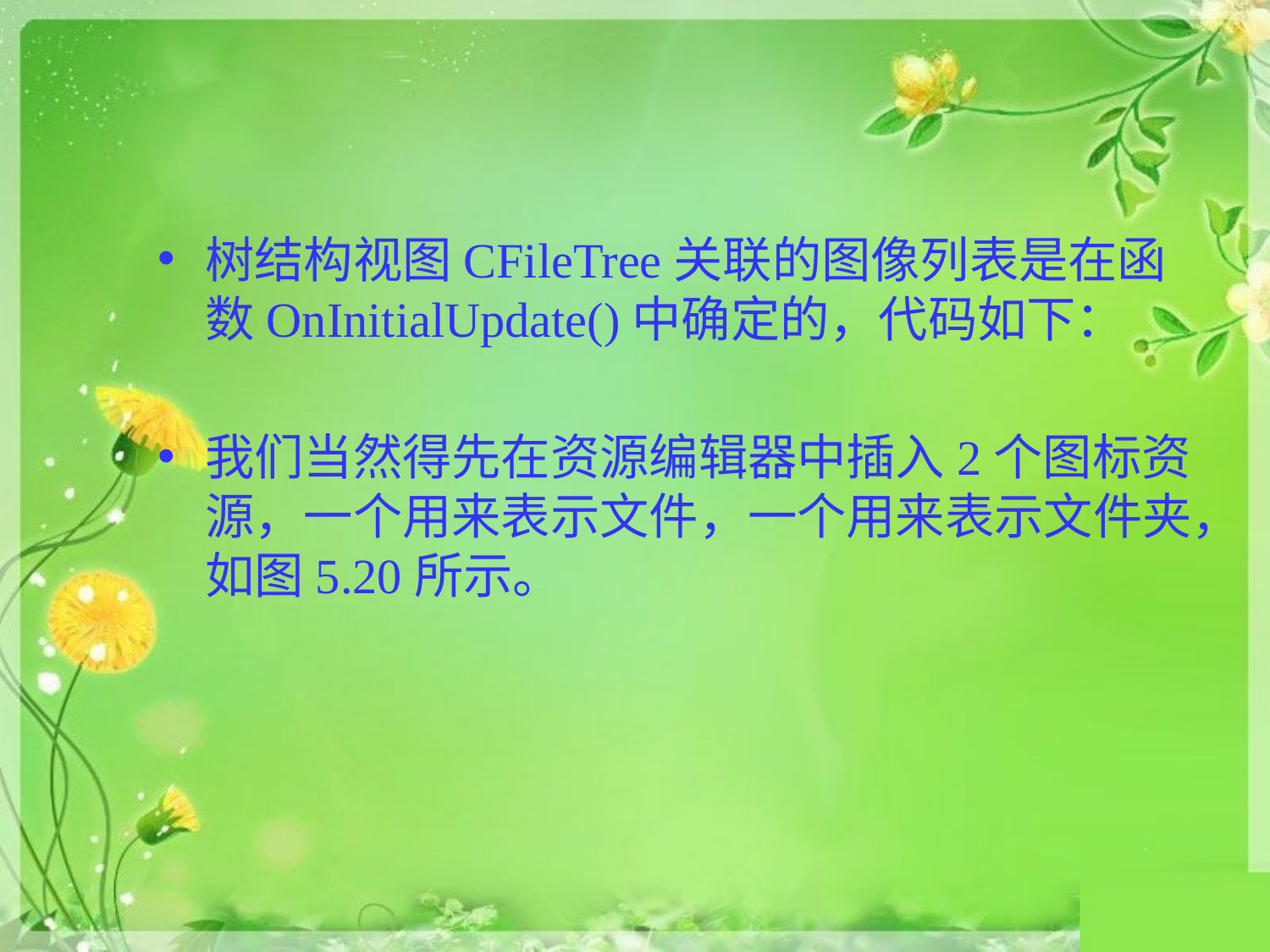

#
树结构视图CFileTree关联的图像列表是在函数OnInitialUpdate()中确定的，代码如下：

我们当然得先在资源编辑器中插入2个图标资源，一个用来表示文件，一个用来表示文件夹，如图5.20所示。